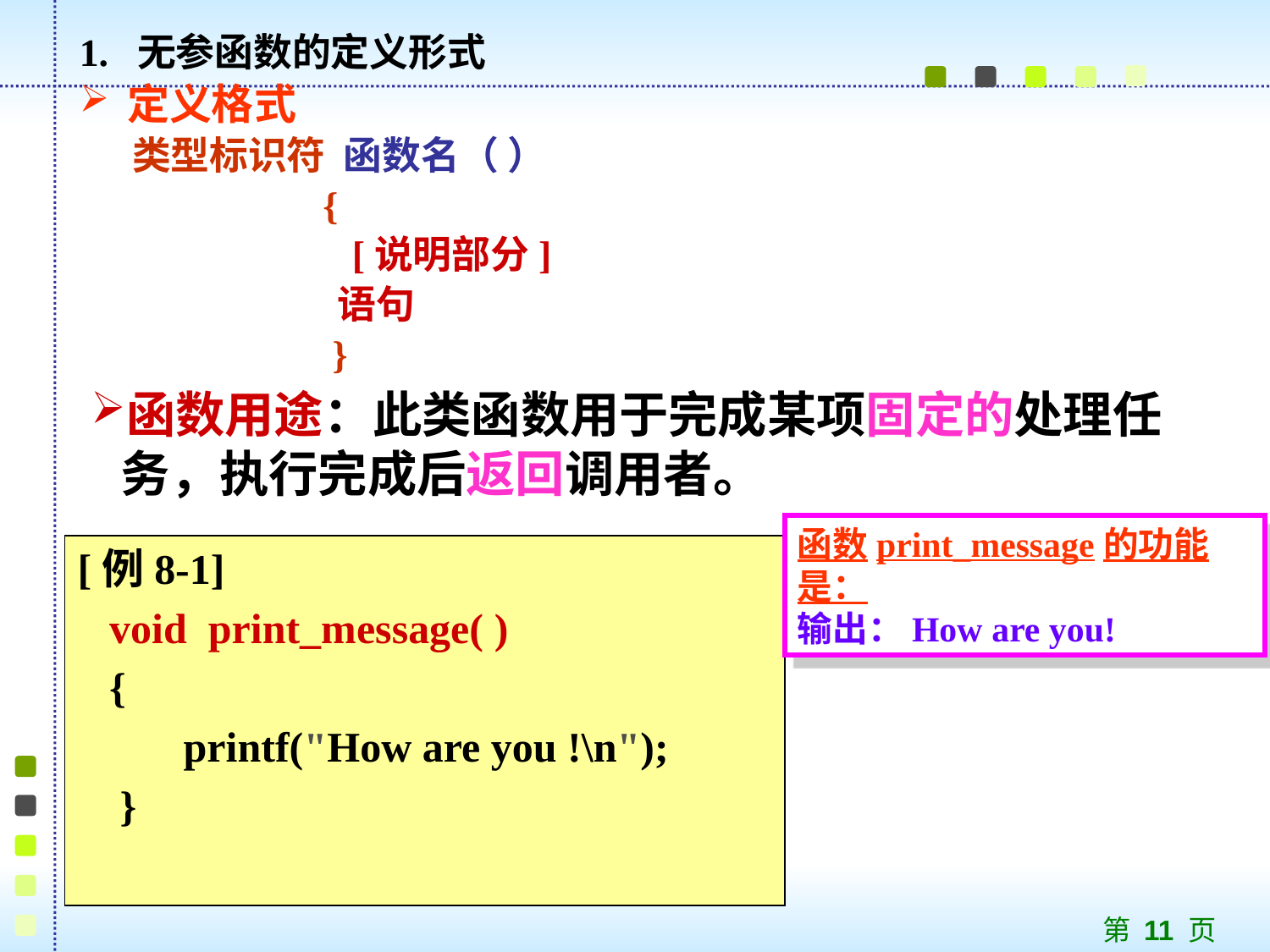

1.  无参函数的定义形式
定义格式
     类型标识符  函数名（ ）
                         {
                            [说明部分]
                            语句
                          }
函数用途：此类函数用于完成某项固定的处理任务，执行完成后返回调用者。
[例8-1]
   void  print_message( )
   {
          printf("How are you !\n");
    }

函数print_message的功能是：
输出：How are you!
   第 11 页